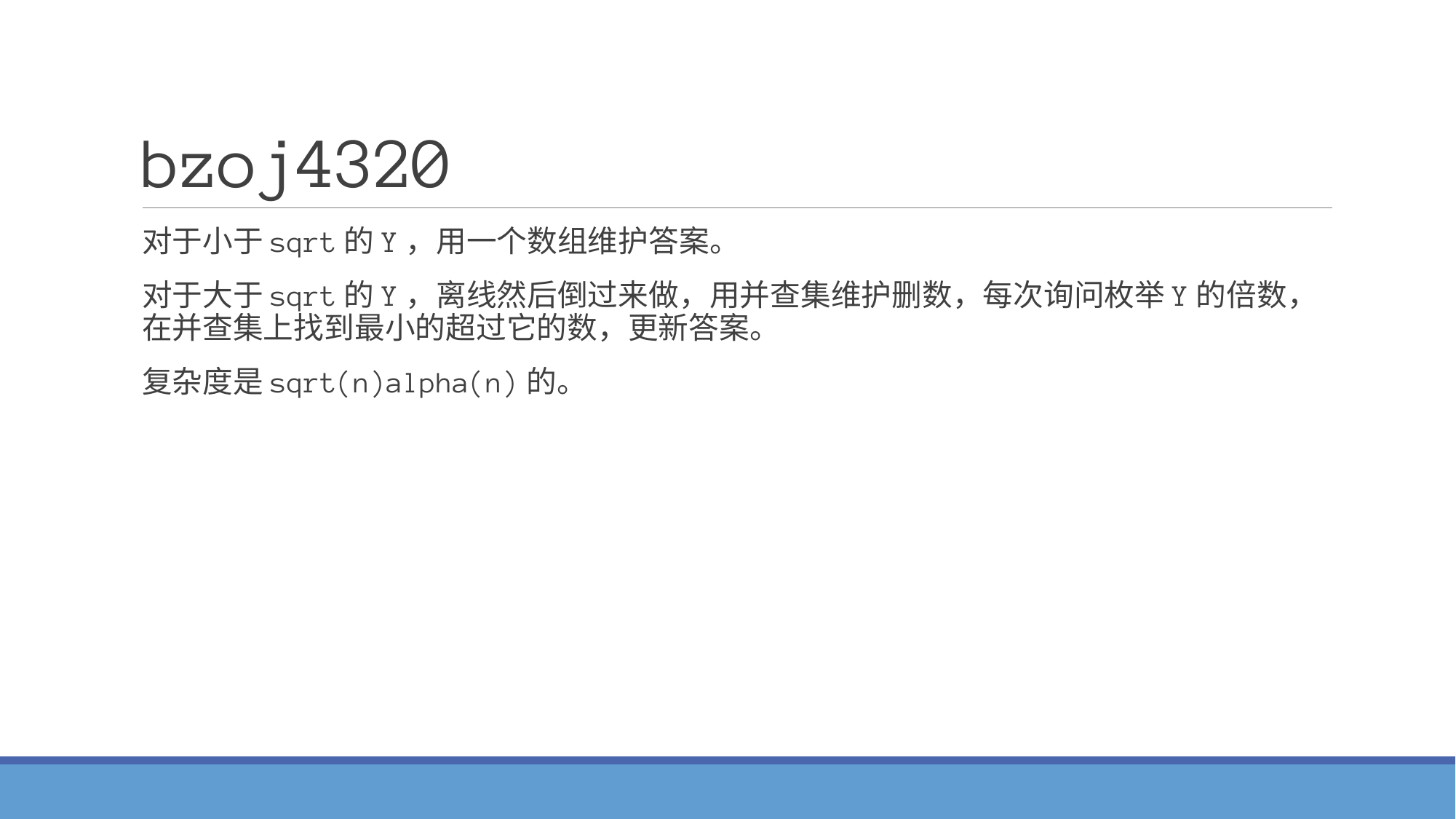

# bzoj4320
对于小于sqrt的Y，用一个数组维护答案。
对于大于sqrt的Y，离线然后倒过来做，用并查集维护删数，每次询问枚举Y的倍数，在并查集上找到最小的超过它的数，更新答案。
复杂度是sqrt(n)alpha(n)的。